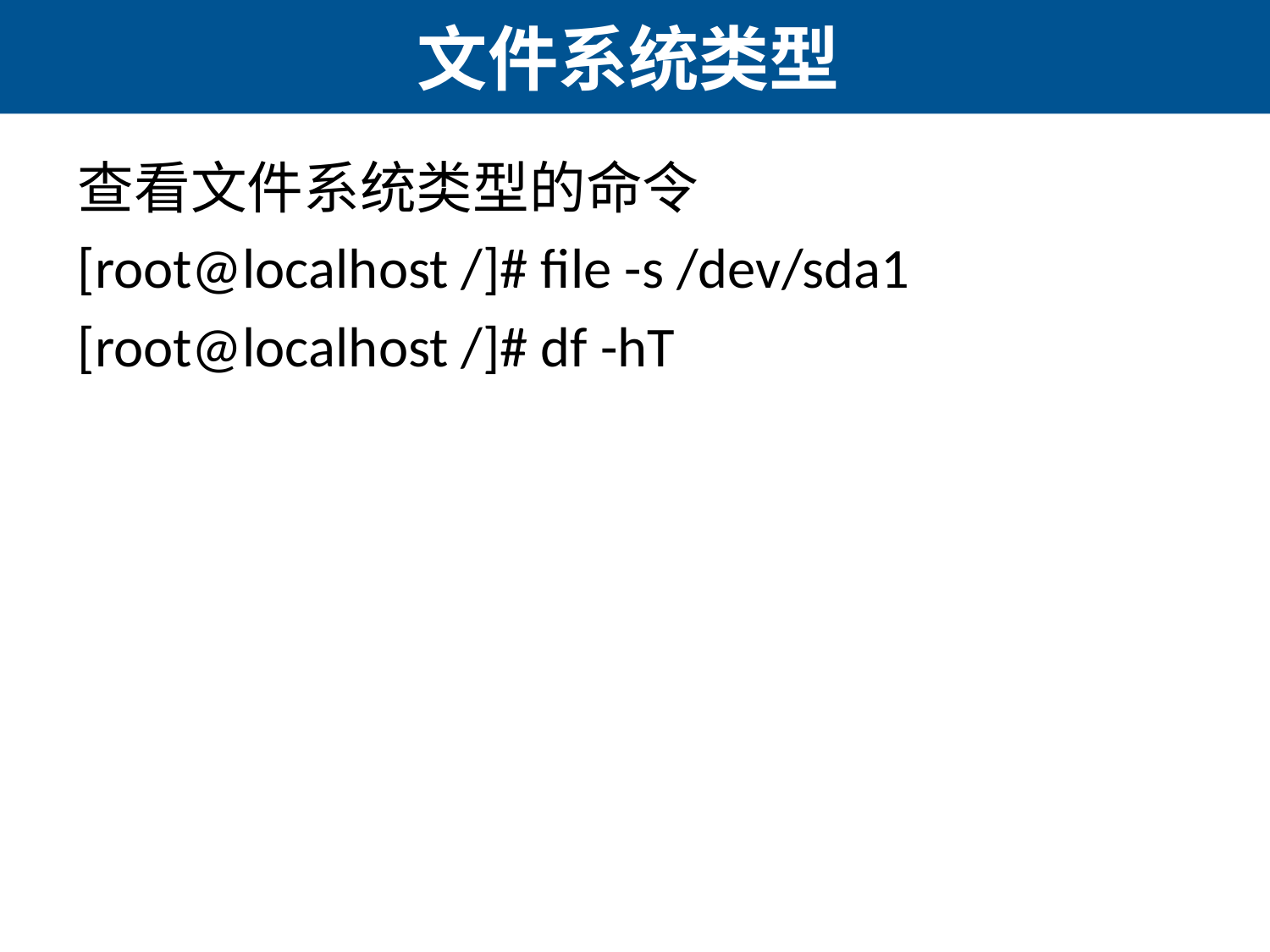

# 文件系统类型
查看文件系统类型的命令
[root@localhost /]# file -s /dev/sda1
[root@localhost /]# df -hT